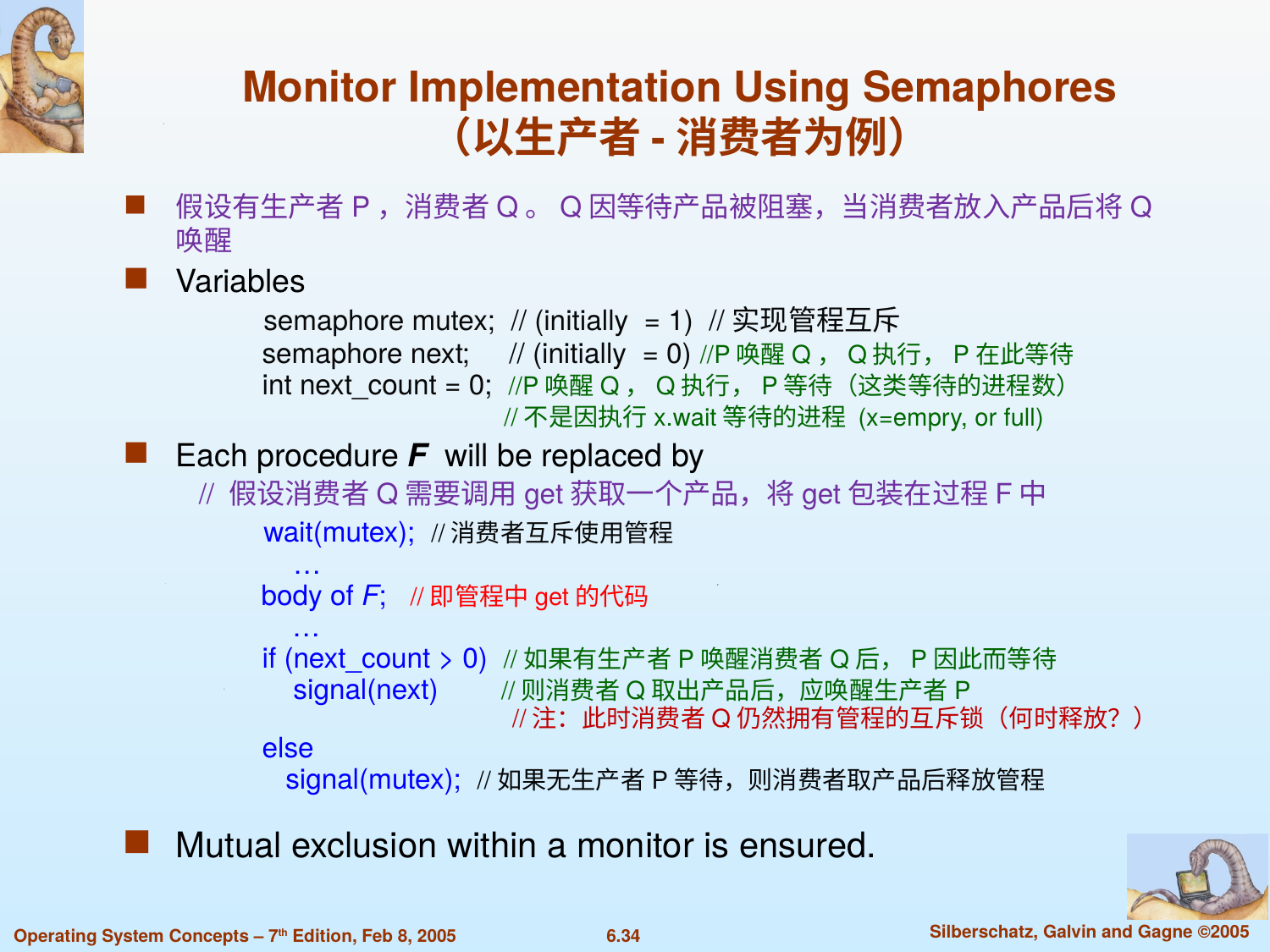

Monitor Implementation Using Semaphores
（以生产者-消费者为例）
假设有生产者P，消费者Q。Q因等待产品被阻塞，当消费者放入产品后将Q唤醒
Variables
	         semaphore mutex;  // (initially  = 1)  //实现管程互斥
	           semaphore next;     // (initially  = 0) //P唤醒Q，Q执行，P在此等待
	           int next_count = 0;  //P唤醒Q，Q执行，P等待（这类等待的进程数）
                                                //不是因执行x.wait等待的进程 (x=empry, or full)
Each procedure F  will be replaced by
         // 假设消费者Q需要调用get获取一个产品，将get包装在过程F中
	         wait(mutex);  //消费者互斥使用管程
	               …
                 body of F;   //即管程中get的代码
                     …
	           if (next_count > 0)  //如果有生产者P唤醒消费者Q后，P因此而等待
	               signal(next)        //则消费者Q取出产品后，应唤醒生产者P
                                                       //注：此时消费者Q仍然拥有管程的互斥锁（何时释放？）
	           else
	              signal(mutex);  //如果无生产者P等待，则消费者取产品后释放管程
Mutual exclusion within a monitor is ensured.